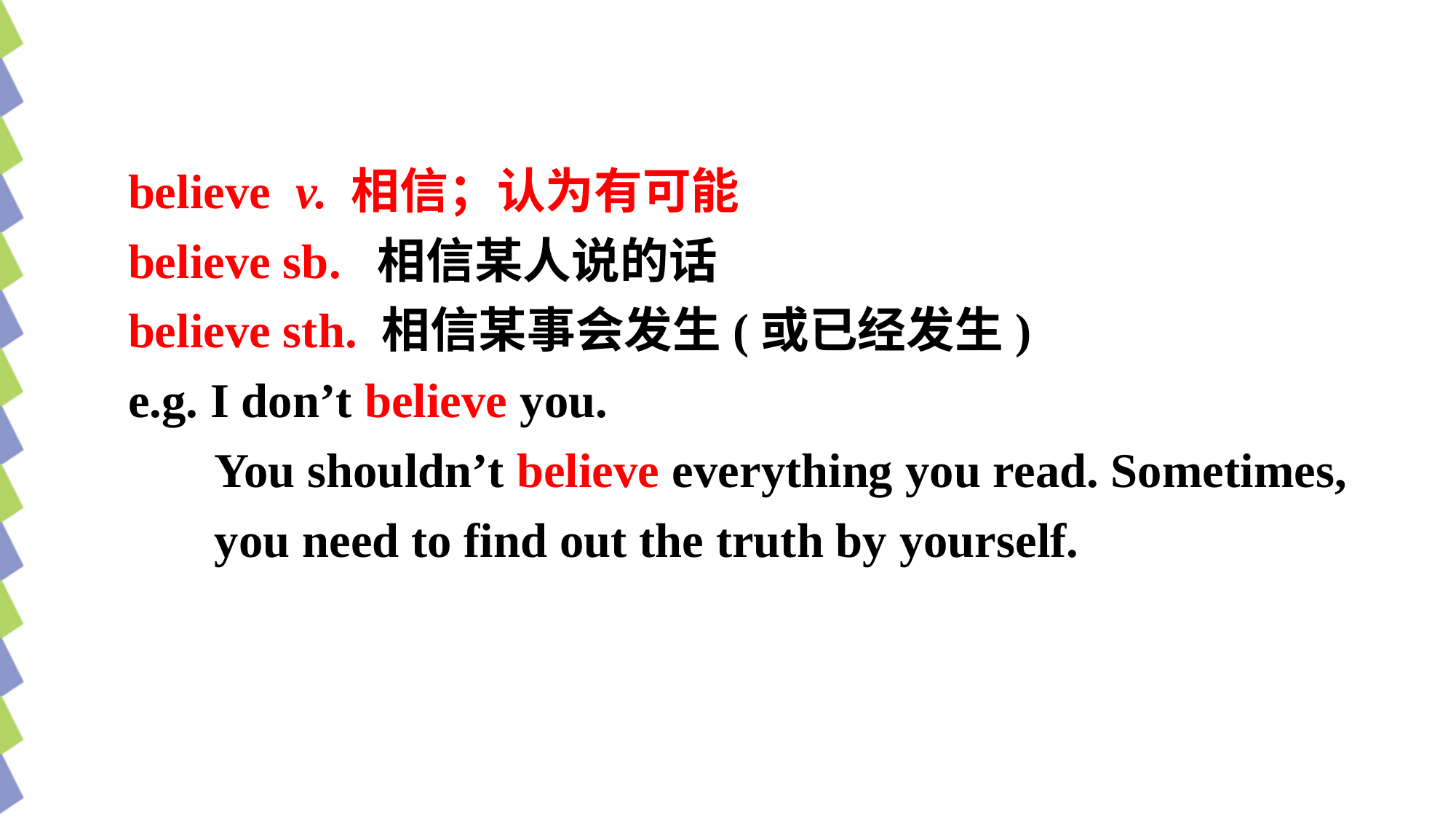

believe  v. 相信；认为有可能
believe sb.  相信某人说的话
believe sth. 相信某事会发生(或已经发生)
e.g. I don’t believe you.
You shouldn’t believe everything you read. Sometimes, you need to find out the truth by yourself.